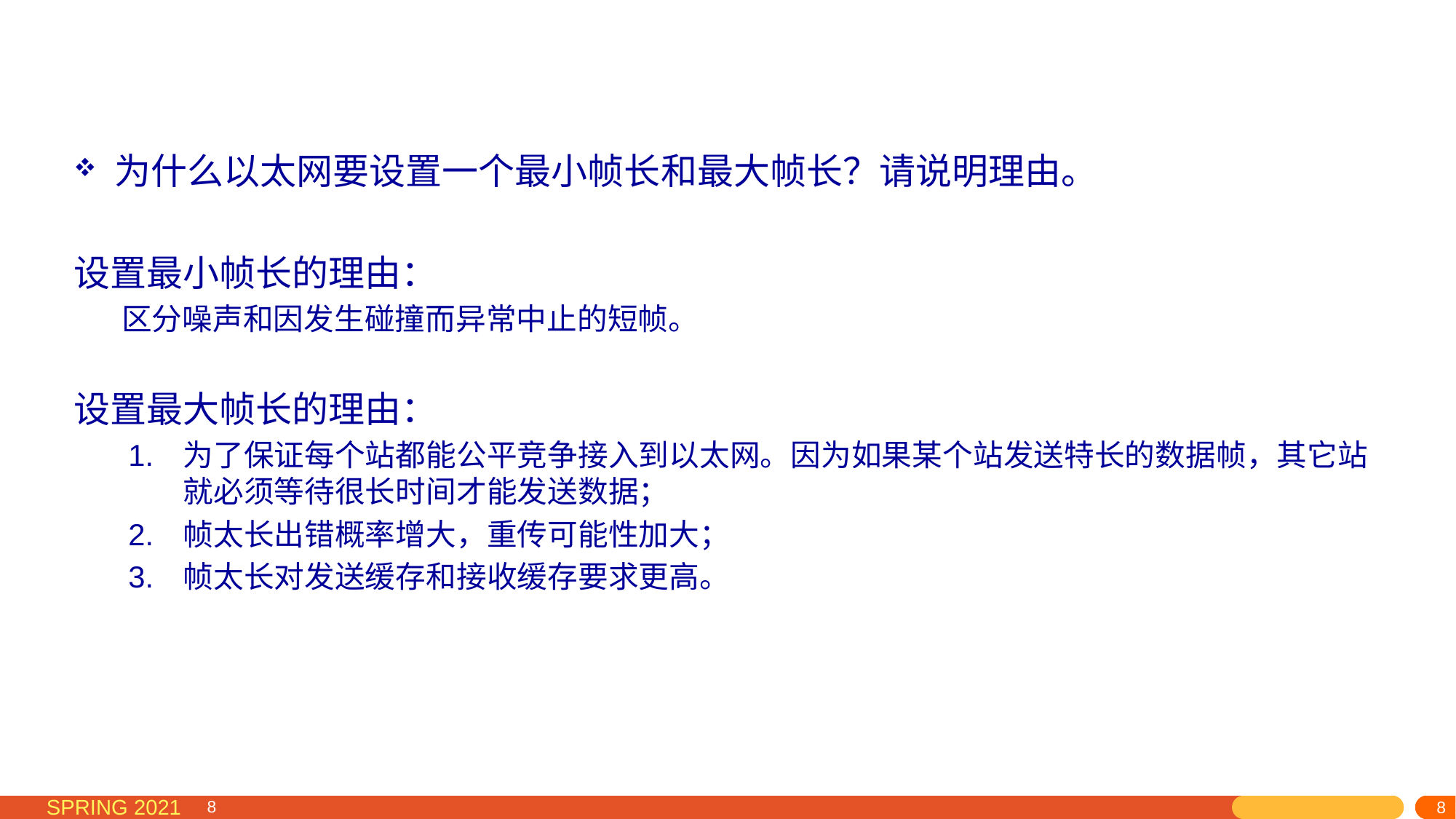

#
为什么以太网要设置一个最小帧长和最大帧长？请说明理由。

设置最小帧长的理由：
区分噪声和因发生碰撞而异常中止的短帧。

设置最大帧长的理由：
为了保证每个站都能公平竞争接入到以太网。因为如果某个站发送特长的数据帧，其它站就必须等待很长时间才能发送数据；
帧太长出错概率增大，重传可能性加大；
帧太长对发送缓存和接收缓存要求更高。